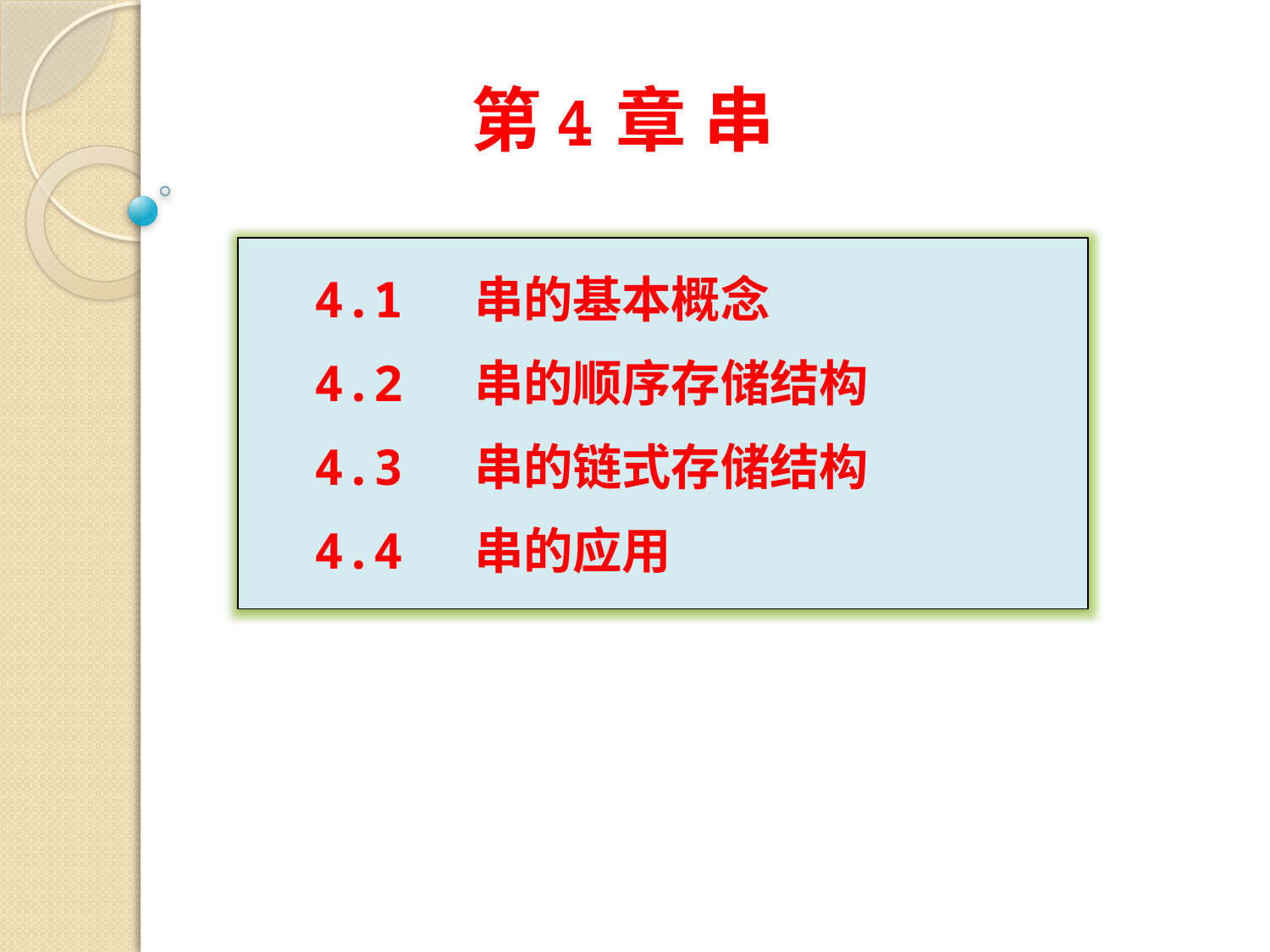

第4章 串
4.1  串的基本概念
4.2  串的顺序存储结构
4.3  串的链式存储结构
4.4  串的应用